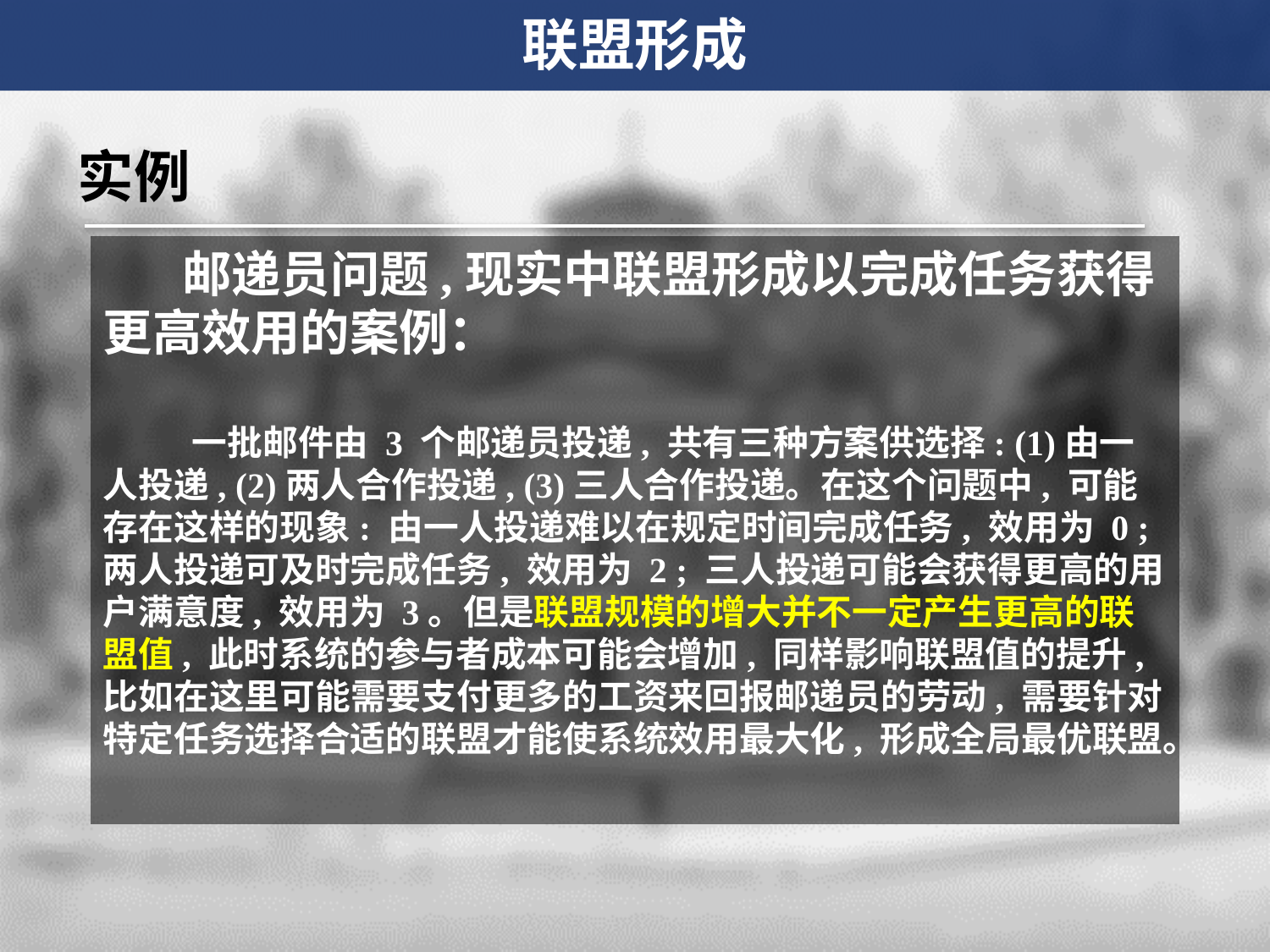

联盟形成
实例
      邮递员问题,现实中联盟形成以完成任务获得更高效用的案例：

          一批邮件由 3 个邮递员投递, 共有三种方案供选择: (1)由一人投递, (2)两人合作投递, (3)三人合作投递。在这个问题中, 可能存在这样的现象: 由一人投递难以在规定时间完成任务, 效用为 0 ; 两人投递可及时完成任务, 效用为 2 ; 三人投递可能会获得更高的用户满意度, 效用为 3。但是联盟规模的增大并不一定产生更高的联盟值, 此时系统的参与者成本可能会增加, 同样影响联盟值的提升, 比如在这里可能需要支付更多的工资来回报邮递员的劳动, 需要针对特定任务选择合适的联盟才能使系统效用最大化, 形成全局最优联盟。